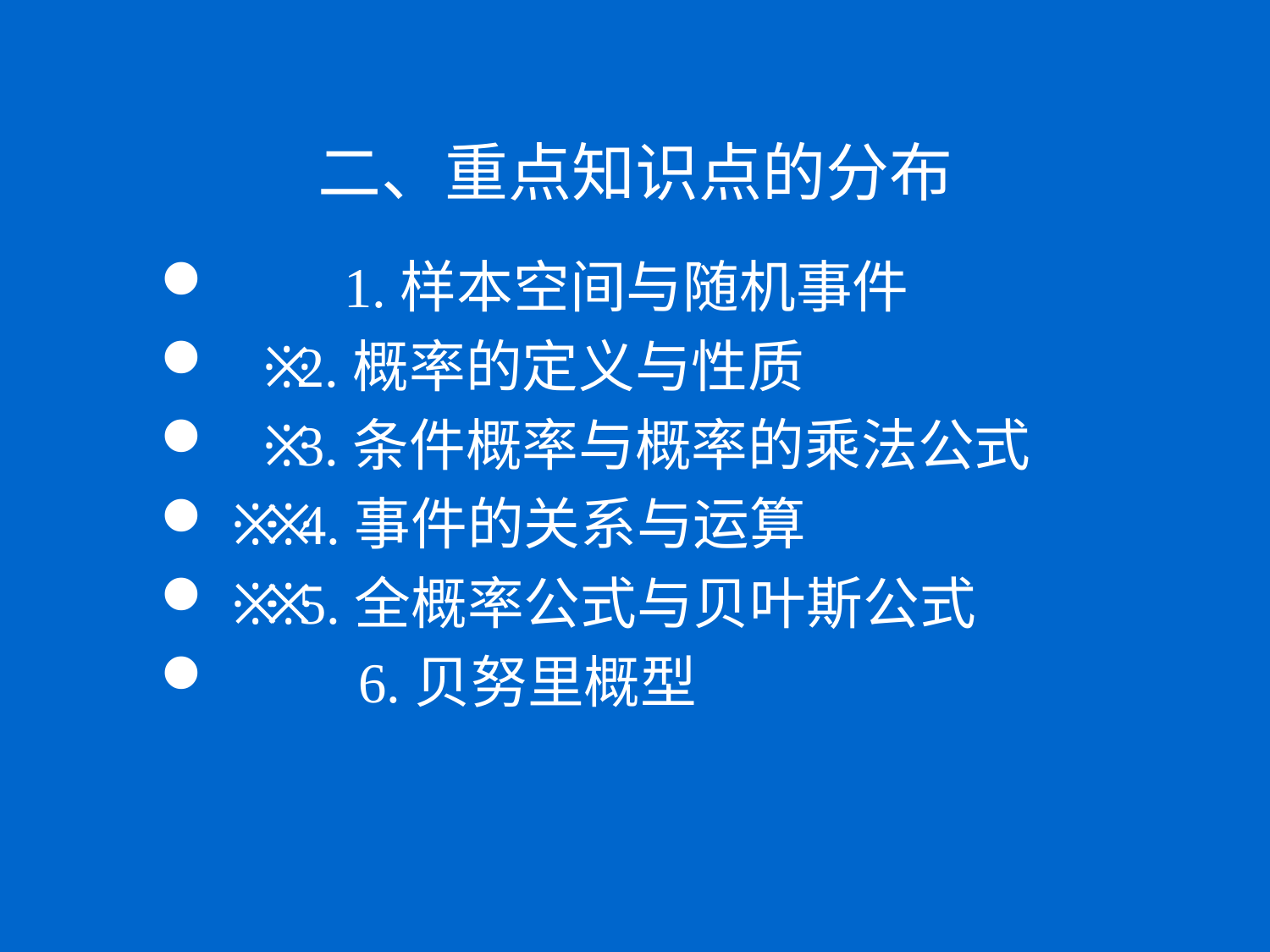

# 二、重点知识点的分布
         1.样本空间与随机事件
   ※2.概率的定义与性质
   ※3.条件概率与概率的乘法公式
 ※※4.事件的关系与运算
 ※※5.全概率公式与贝叶斯公式
          6.贝努里概型